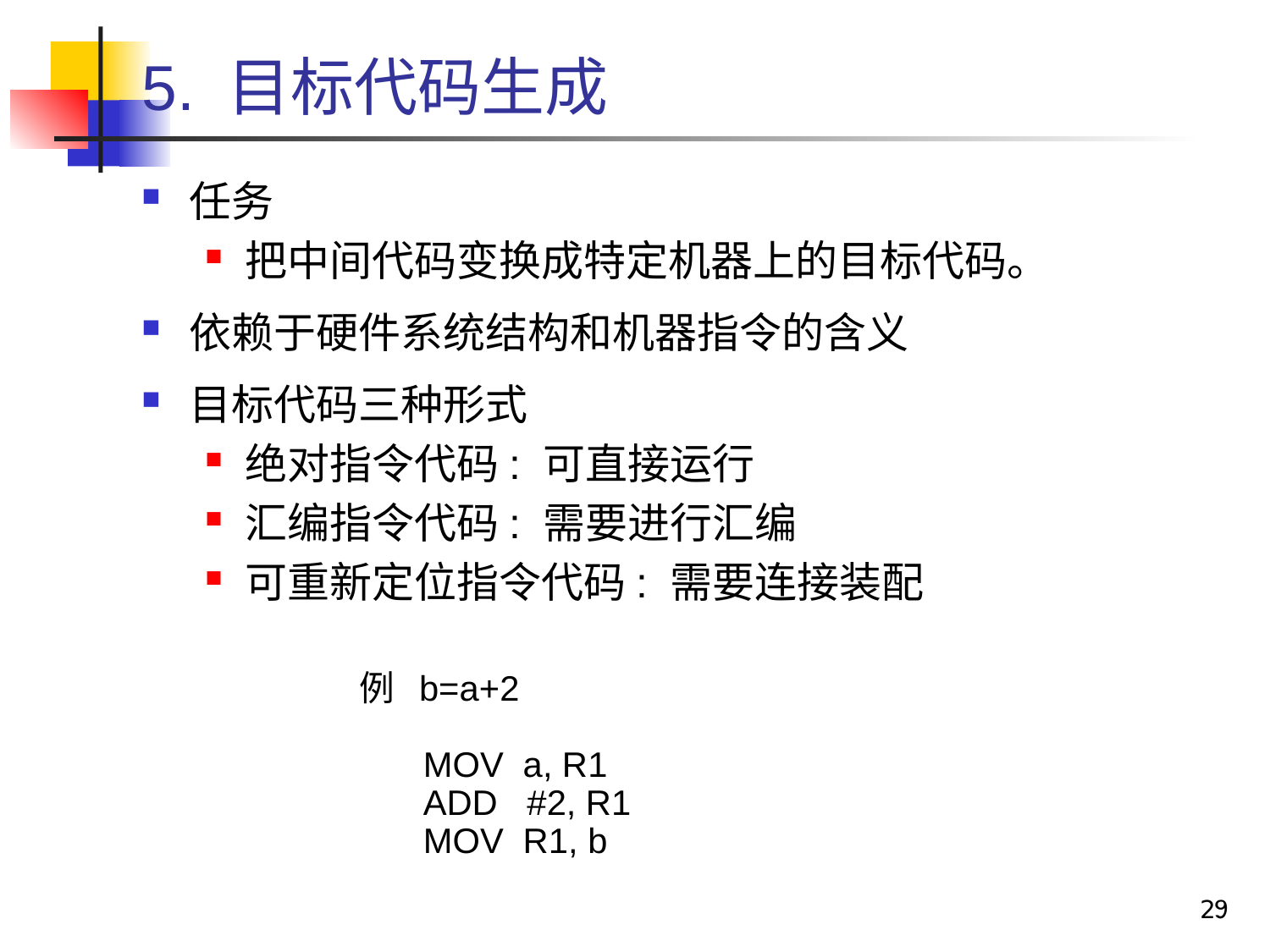

# 5. 目标代码生成
任务
把中间代码变换成特定机器上的目标代码。
依赖于硬件系统结构和机器指令的含义
目标代码三种形式
绝对指令代码: 可直接运行
汇编指令代码: 需要进行汇编
可重新定位指令代码: 需要连接装配
例  b=a+2

MOV  a, R1
ADD   #2, R1
MOV  R1, b
29